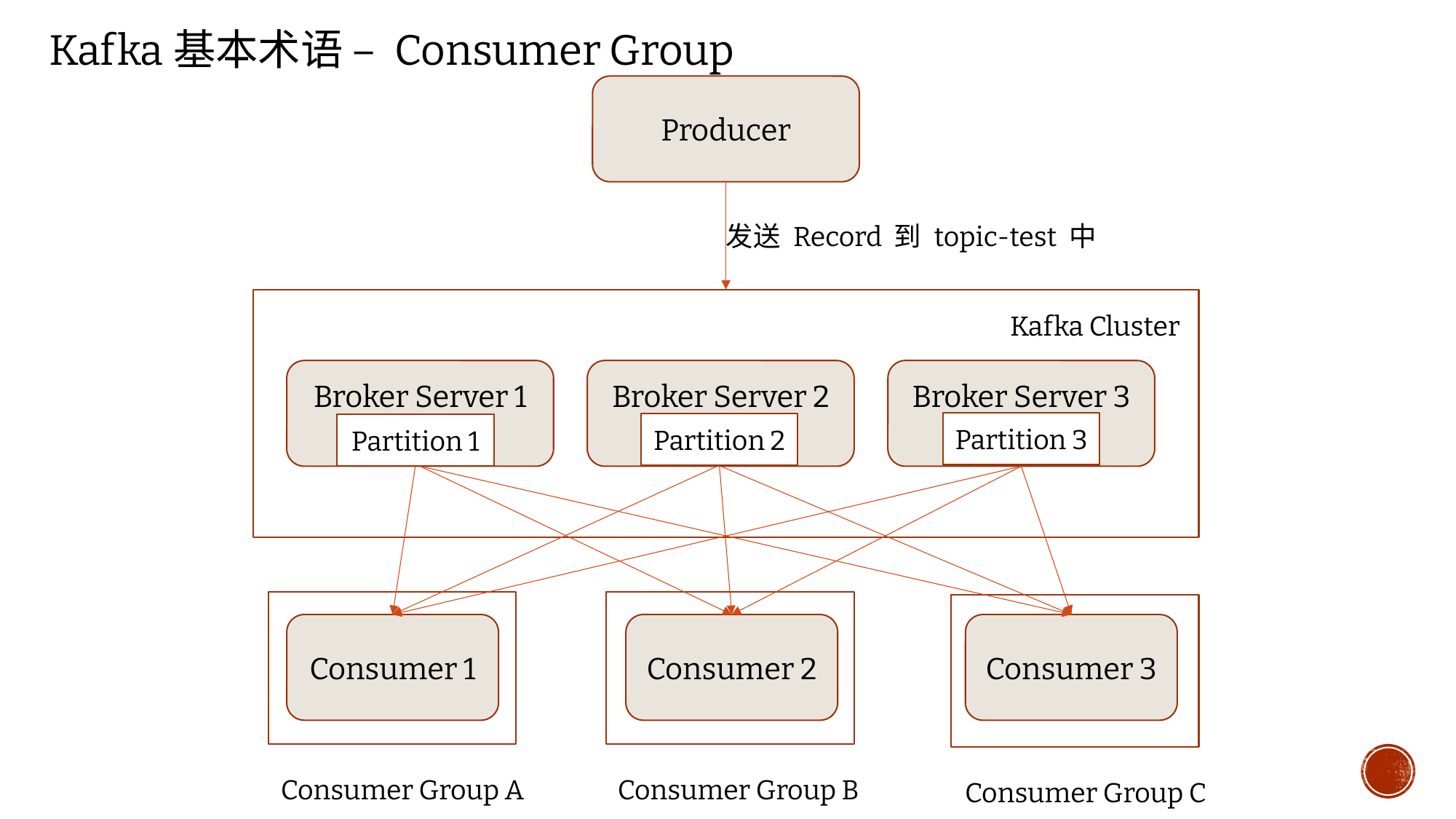

Kafka基本术语 – Consumer Group
Producer
发送 Record 到 topic-test 中

Kafka Cluster
Broker Server 1

Broker Server 2

Broker Server 3

Partition 3
Partition 2
Partition 1

Consumer 2
Consumer 3
Consumer 1
Consumer Group A
Consumer Group B
Consumer Group C